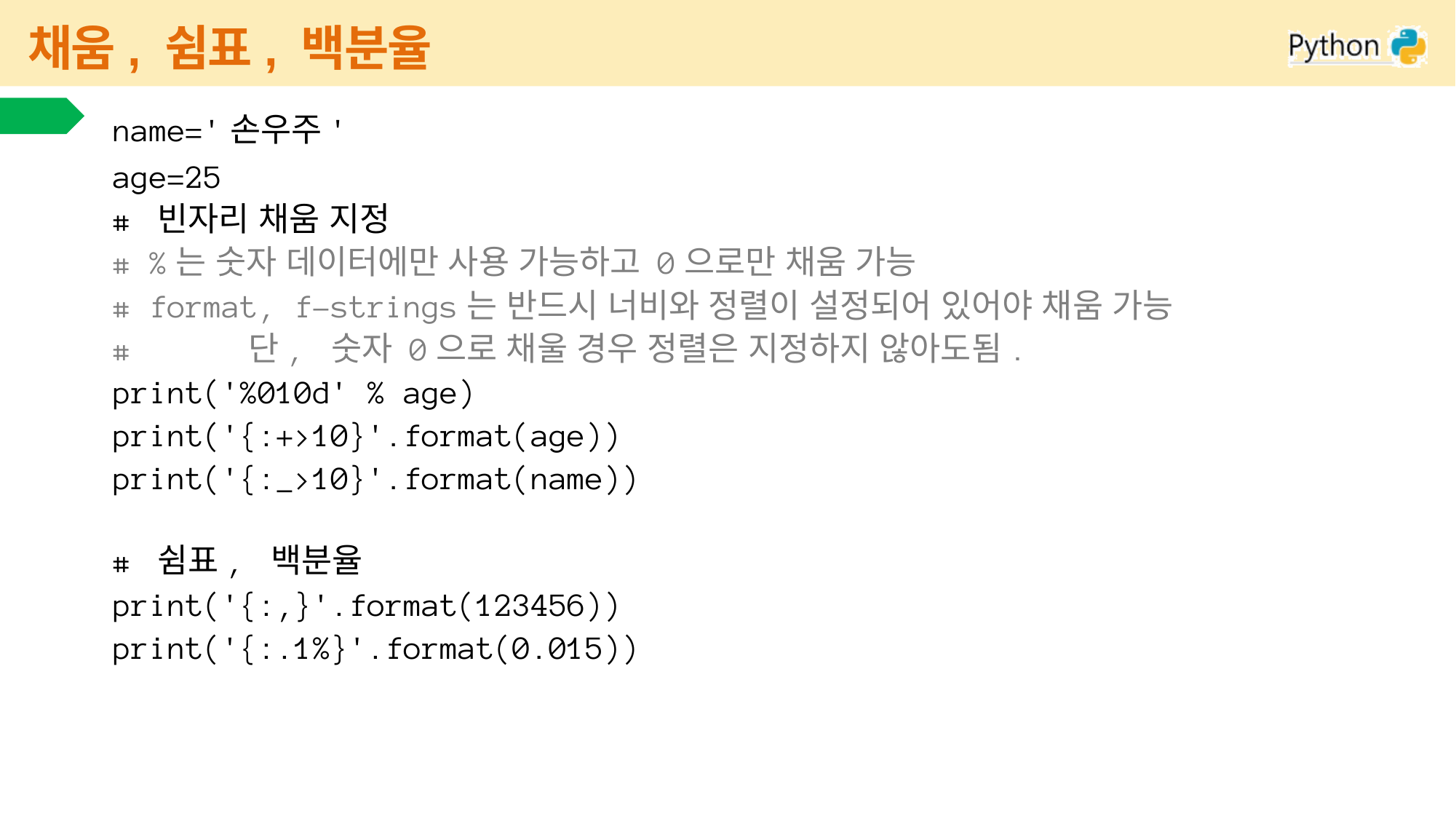

# 채움, 쉼표, 백분율
코드
name='손우주'
age=25
# 빈자리 채움 지정
# %는 숫자 데이터에만 사용 가능하고 0으로만 채움 가능
# format, f-strings는 반드시 너비와 정렬이 설정되어 있어야 채움 가능
#      단, 숫자 0으로 채울 경우 정렬은 지정하지 않아도됨.
print('%010d' % age)
print('{:+>10}'.format(age))
print('{:_>10}'.format(name))
# 쉼표, 백분율
print('{:,}'.format(123456))
print('{:.1%}'.format(0.015))